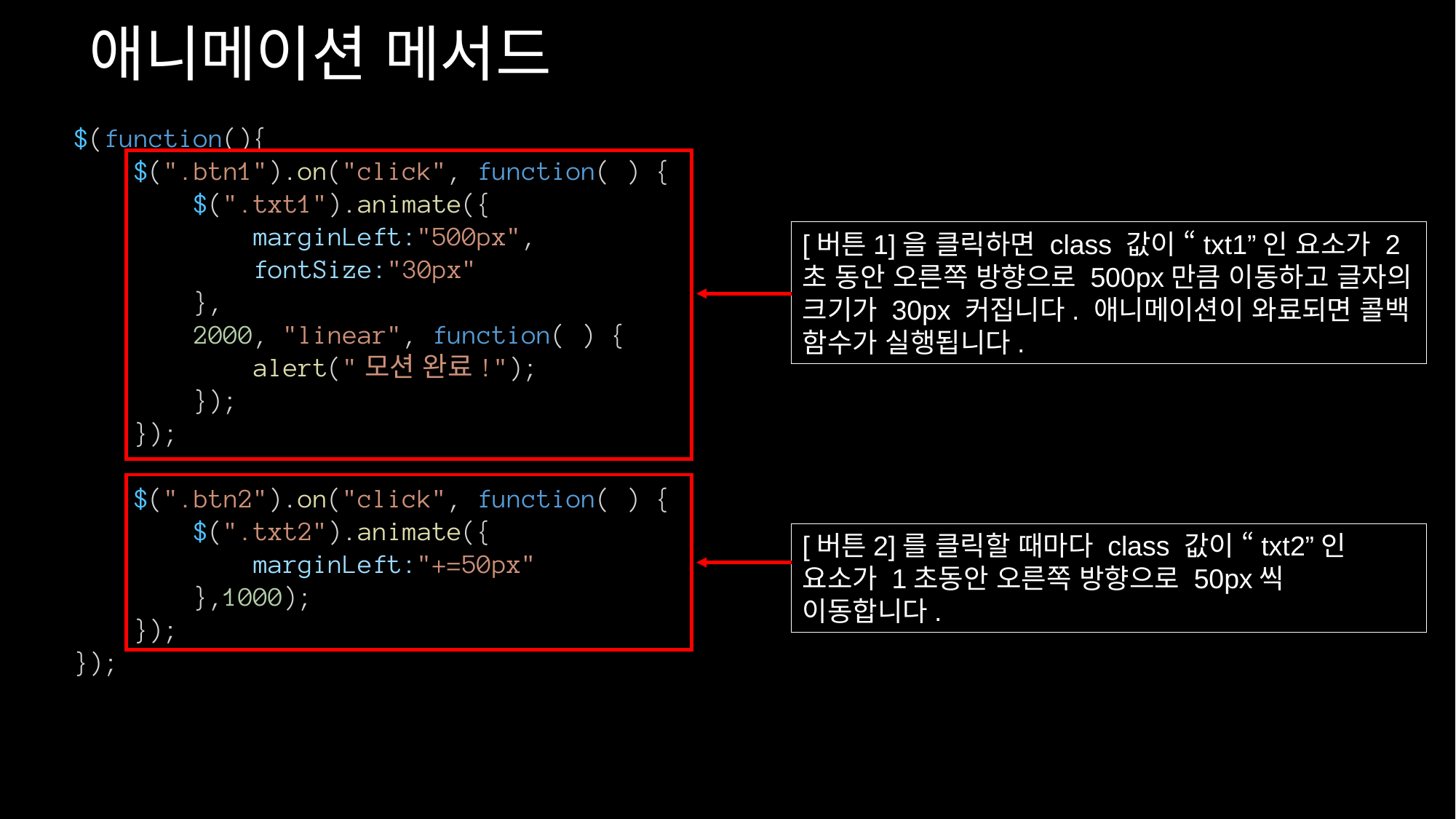

애니메이션 메서드
$(function(){
    $(".btn1").on("click", function( ) {
        $(".txt1").animate({
            marginLeft:"500px",
            fontSize:"30px"
        },
        2000, "linear", function( ) {
            alert("모션 완료!");
        });
    });

    $(".btn2").on("click", function( ) {
        $(".txt2").animate({
            marginLeft:"+=50px"
        },1000);
    });
});

[버튼1]을 클릭하면 class 값이 “txt1”인 요소가 2초 동안 오른쪽 방향으로 500px만큼 이동하고 글자의 크기가 30px 커집니다. 애니메이션이 와료되면 콜백 함수가 실행됩니다.

[버튼2]를 클릭할 때마다 class 값이 “txt2”인 요소가 1초동안 오른쪽 방향으로 50px씩 이동합니다.